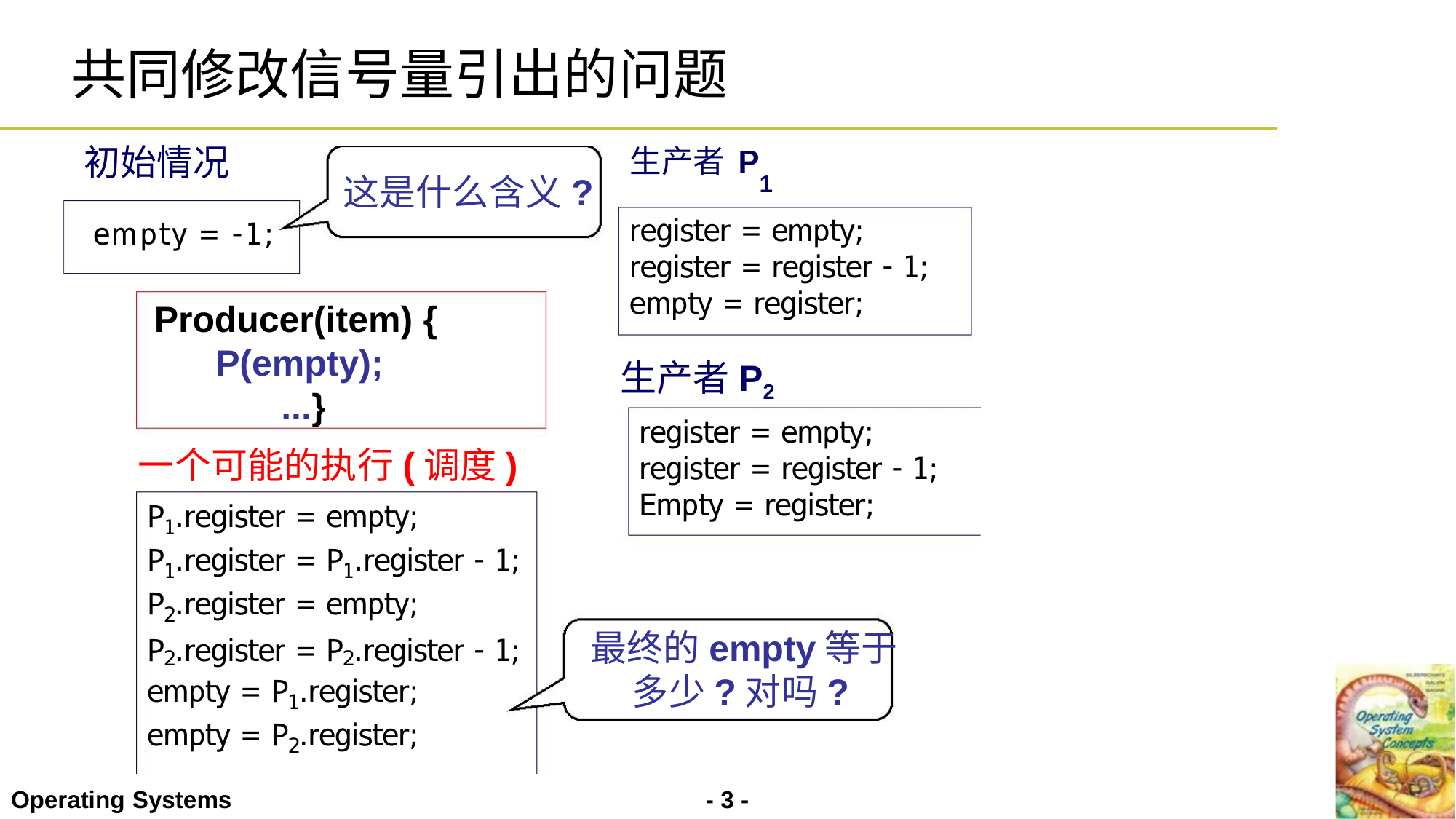

共同修改信号量引出的问题

初始情况
生产者P1
这是什么含义?

register = empty;
register = register - 1;
empty = register;
empty = -1;
Producer(item) {
P(empty);
...}
生产者P2

register = empty;
register = register - 1;
Empty = register;
一个可能的执行(调度)
P .register = empty;
1
P .register = P .register - 1;
1
1
P .register = empty;
2
P .register = P .register - 1; 最终的empty等于
2
2

empty = P .register;
多少?对吗?
1
empty = P .register;
2
- 3 -
Operating Systems